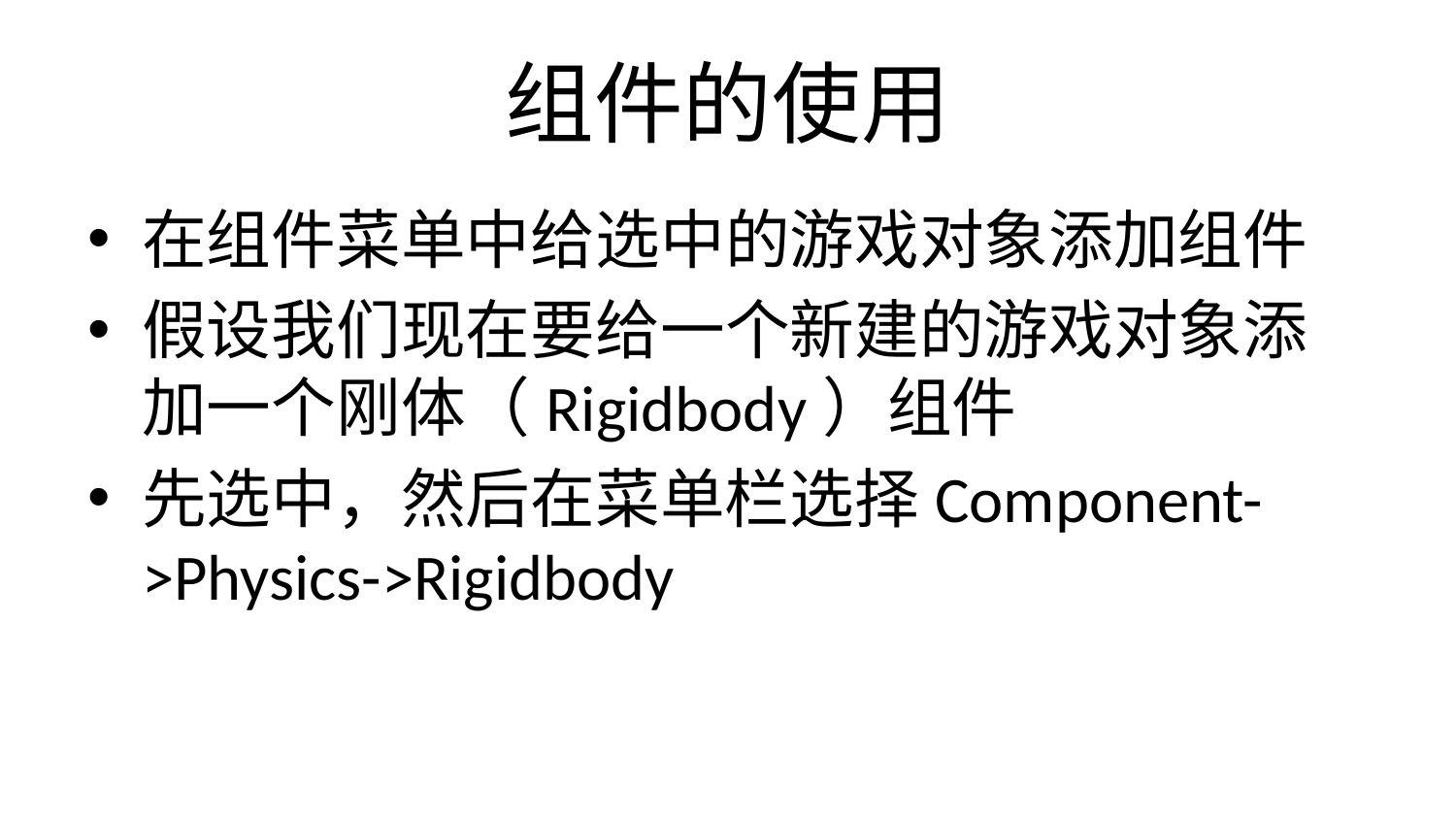

# 组件的使用
在组件菜单中给选中的游戏对象添加组件
假设我们现在要给一个新建的游戏对象添加一个刚体（Rigidbody）组件
先选中，然后在菜单栏选择Component->Physics->Rigidbody